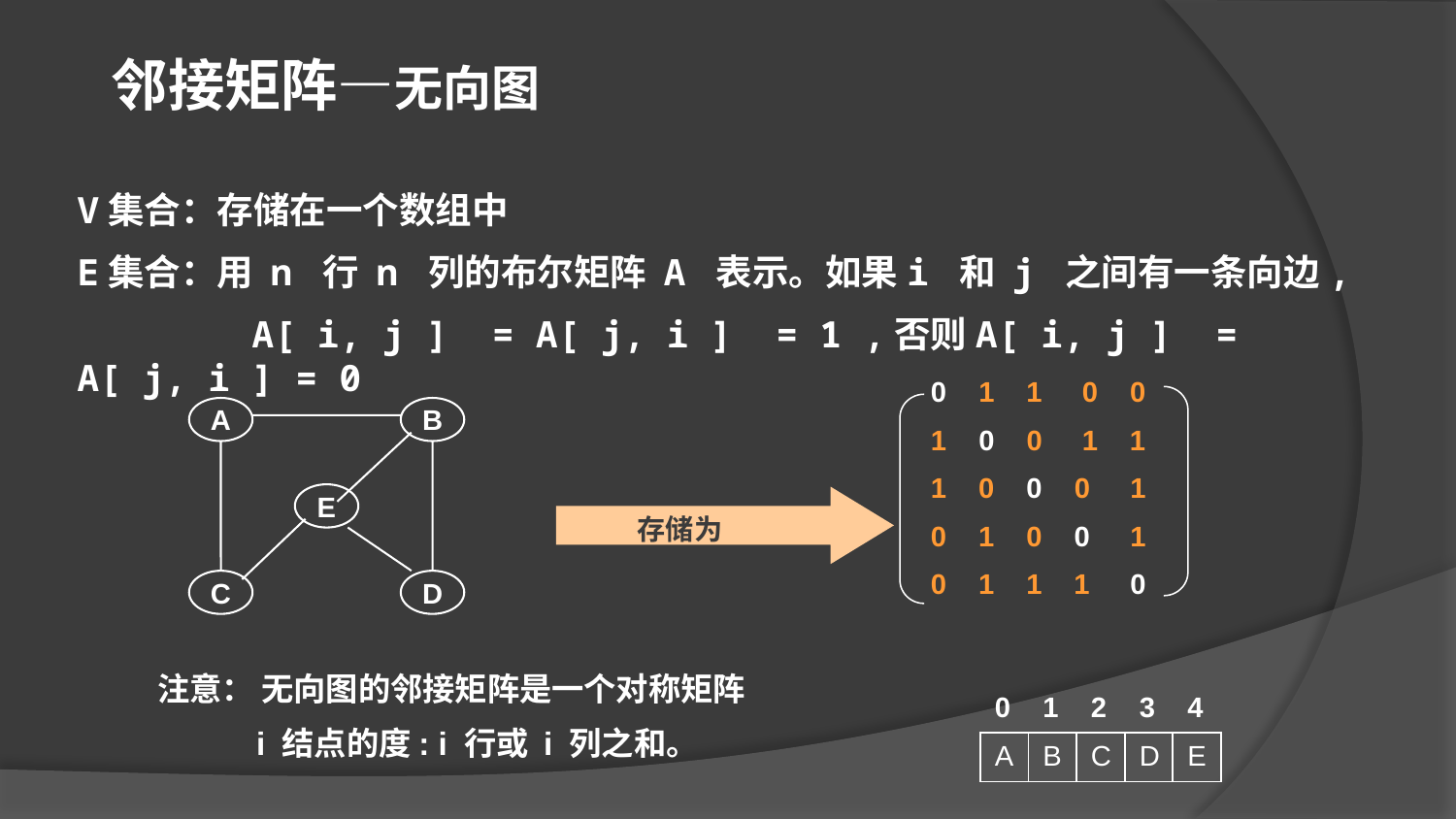

邻接矩阵—无向图
V集合：存储在一个数组中
E集合：用 n 行 n 列的布尔矩阵 A 表示。如果i 和 j 之间有一条向边,
        A[ i, j ]  = A[ j, i ]  = 1 ,否则A[ i, j ]  = A[ j, i ] = 0

0    1    1     0    0
1    0    0     1    1
1    0    0    0     1
0    1    0    0     1
0    1    1    1     0

A
B

E

C
D

           存储为
注意： 无向图的邻接矩阵是一个对称矩阵
           i 结点的度: i 行或 i 列之和。
| 0 | 1 | 2 | 3 | 4 |
| --- | --- | --- | --- | --- |
| A | B | C | D | E |